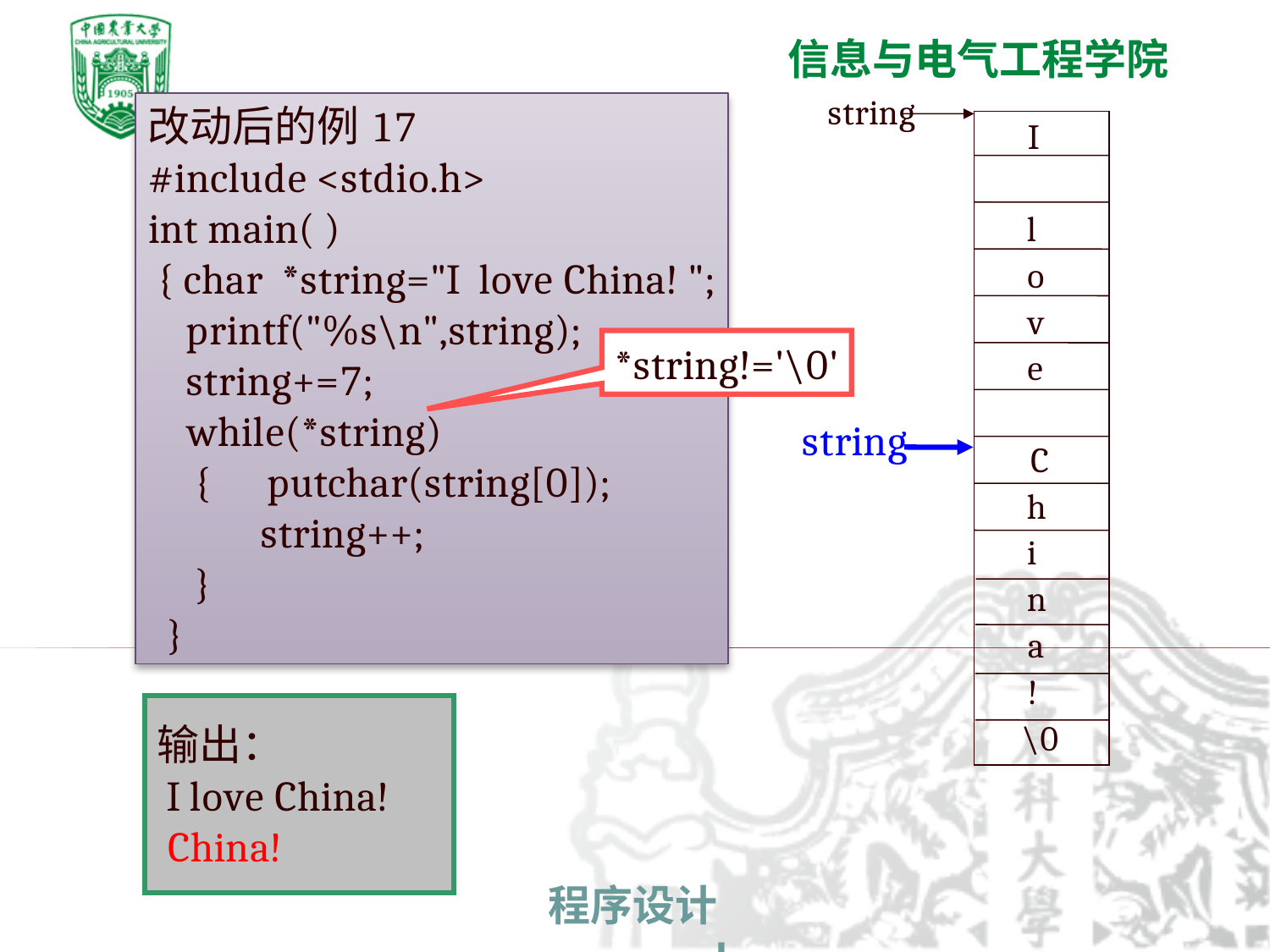

string
I

l
o
v
e
C
h
i
n
a
!
\0
改动后的例17
#include <stdio.h>
int main( )
 { char  *string="I  love China! ";
    printf("%s\n",string);
    string+=7;
    while(*string)
     {      putchar(string[0]);
            string++;
     }
  }
*string!='\0'
string

输出：
 I love China!
 China!